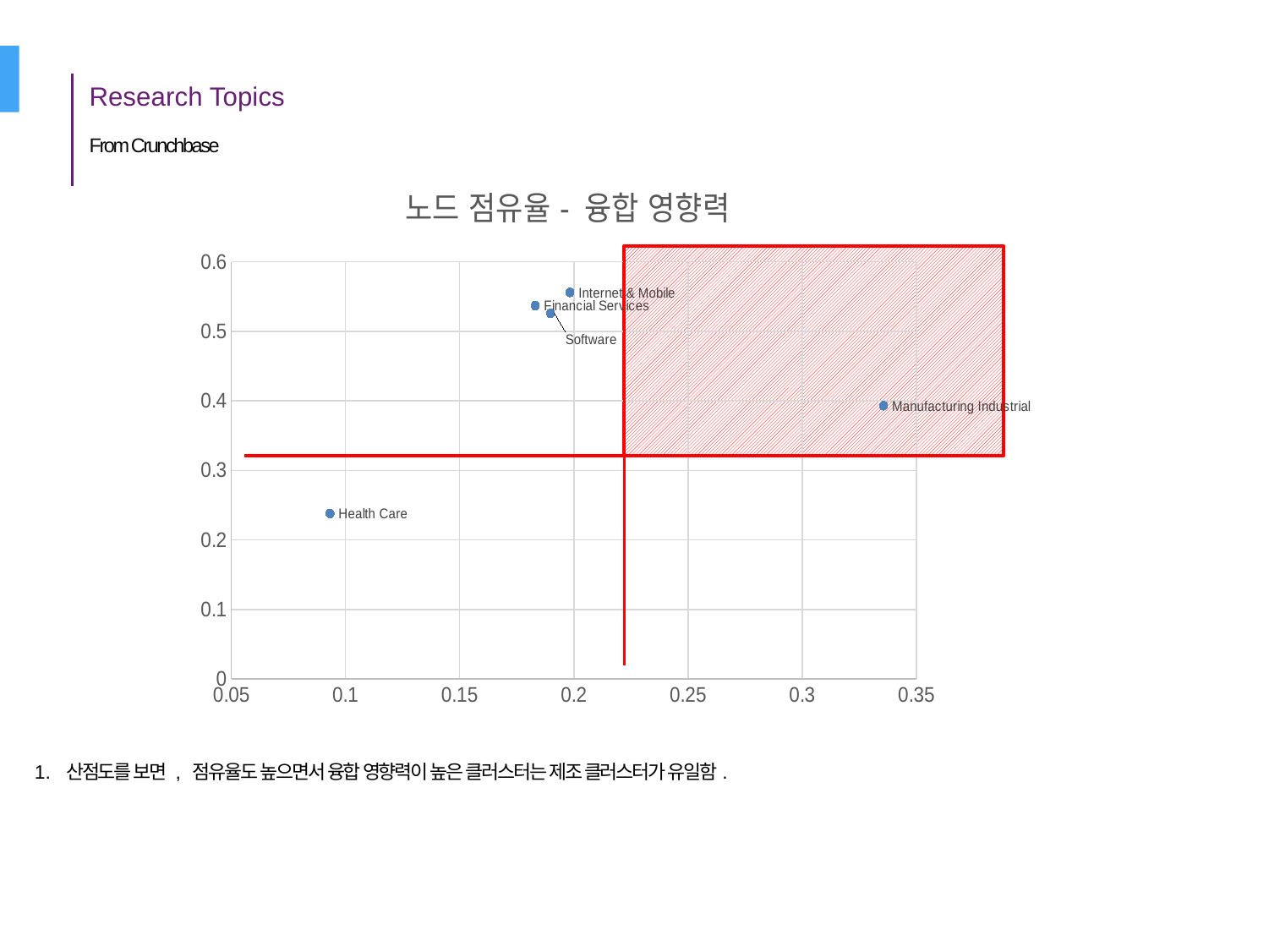

Research Topics
From Crunchbase

### Chart: 노드 점유율- 융합 영향력

| Category | Y 값 |
|---|---|
산점도를 보면 ,  점유율도 높으면서 융합 영향력이 높은 클러스터는 제조 클러스터가 유일함.